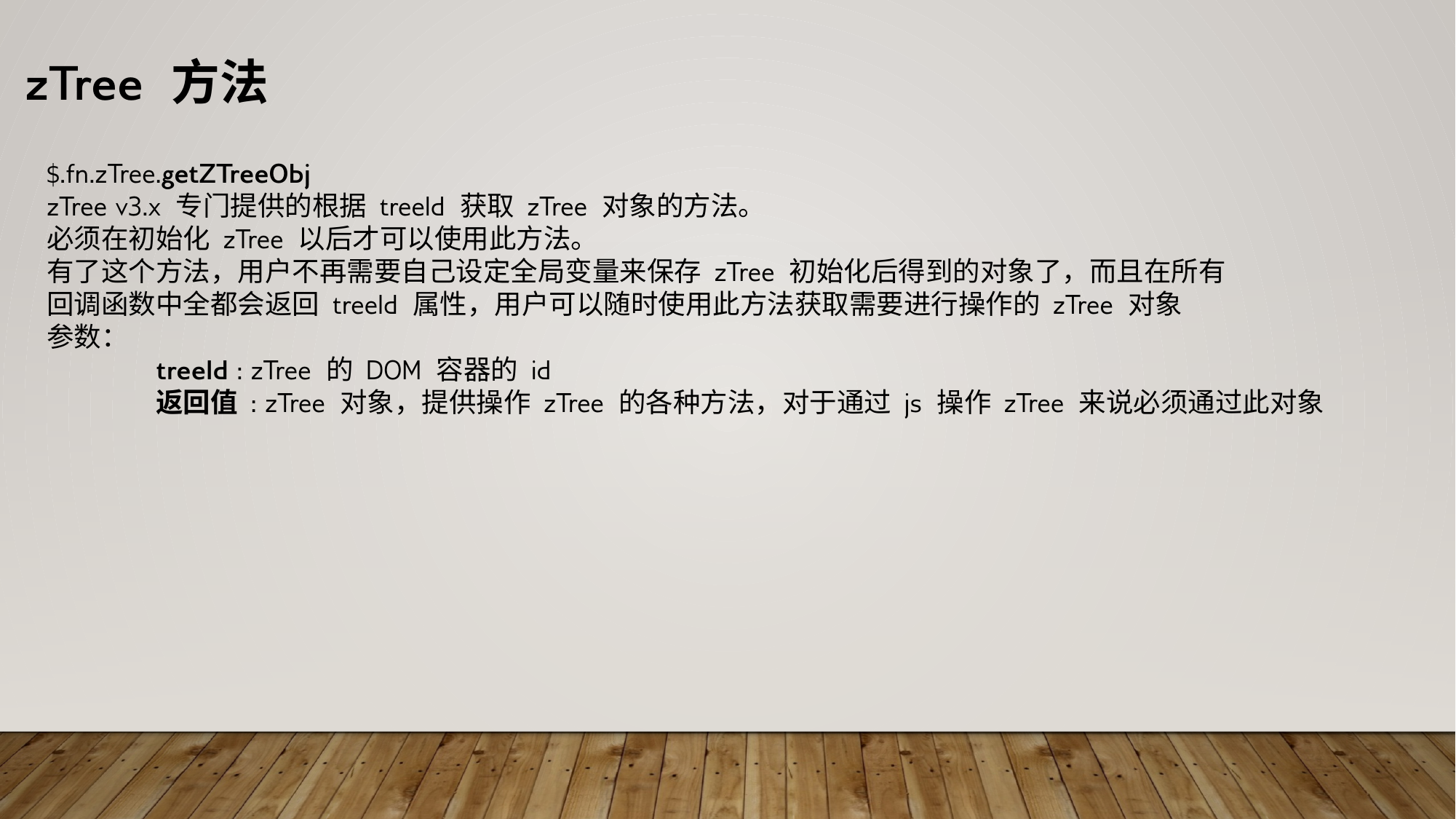

zTree 方法
$.fn.zTree.getZTreeObj
zTree v3.x 专门提供的根据 treeId 获取 zTree 对象的方法。
必须在初始化 zTree 以后才可以使用此方法。
有了这个方法，用户不再需要自己设定全局变量来保存 zTree 初始化后得到的对象了，而且在所有
回调函数中全都会返回 treeId 属性，用户可以随时使用此方法获取需要进行操作的 zTree 对象
参数：
	treeId : zTree 的 DOM 容器的 id
	返回值 : zTree 对象，提供操作 zTree 的各种方法，对于通过 js 操作 zTree 来说必须通过此对象